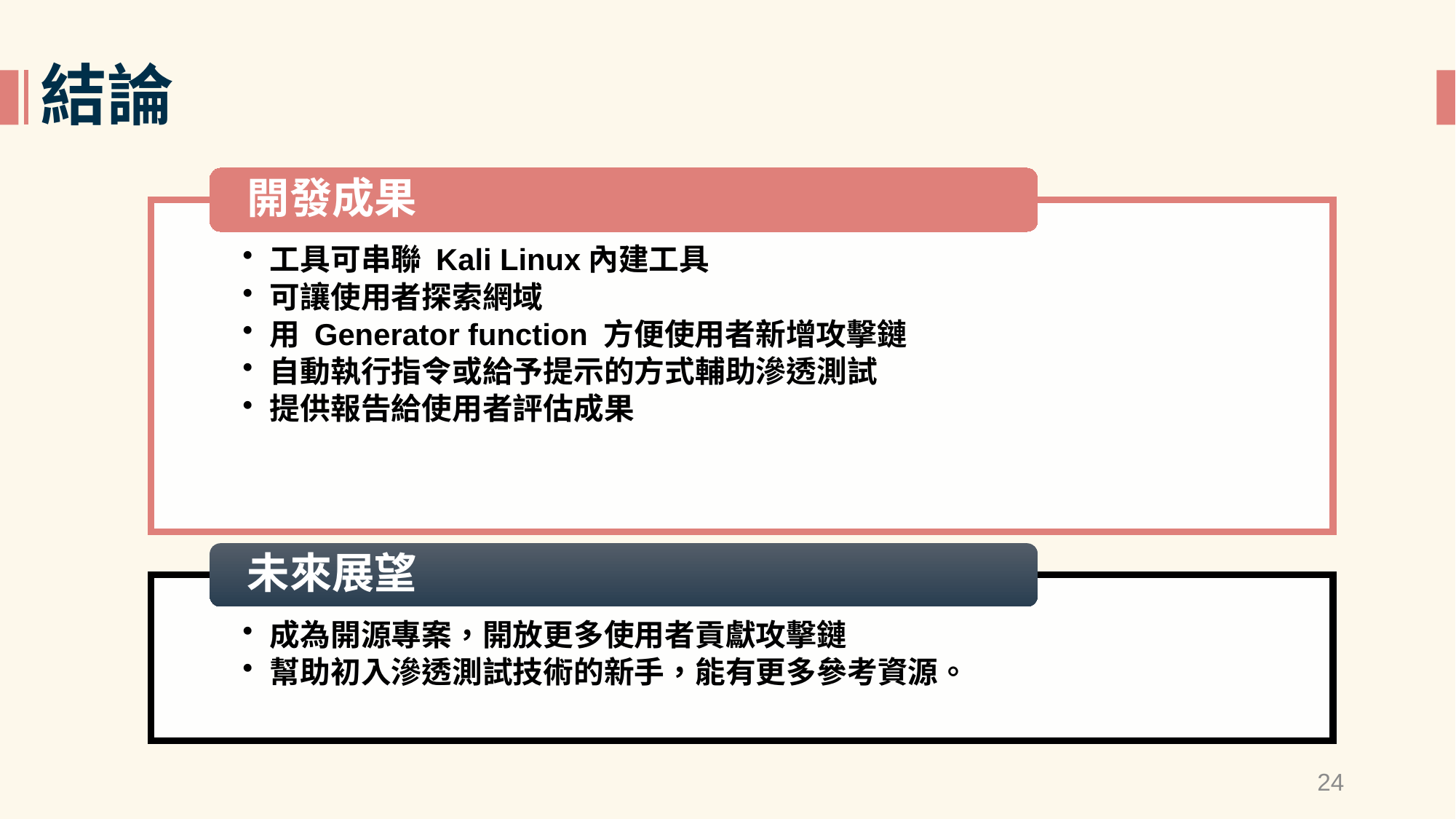

結論

工具可串聯 Kali Linux內建工具
可讓使用者探索網域
用 Generator function 方便使用者新增攻擊鏈
自動執行指令或給予提示的方式輔助滲透測試
提供報告給使用者評估成果
開發成果
成為開源專案，開放更多使用者貢獻攻擊鏈
幫助初入滲透測試技術的新手，能有更多參考資源。
未來展望
24